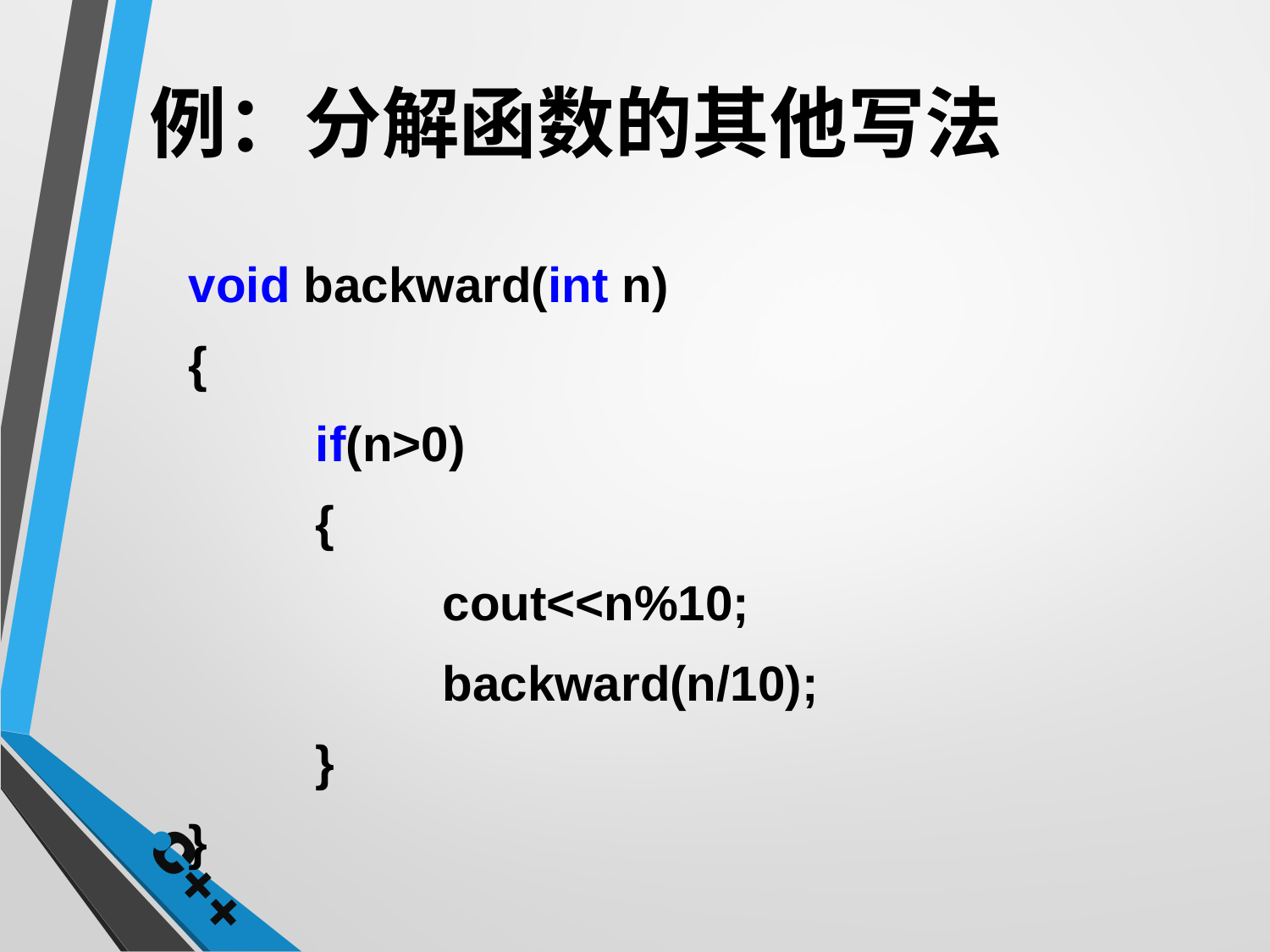

# 例：分解函数的其他写法
	void backward(int n)
	{
		if(n>0)
		{
			cout<<n%10;
			backward(n/10);
		}
}